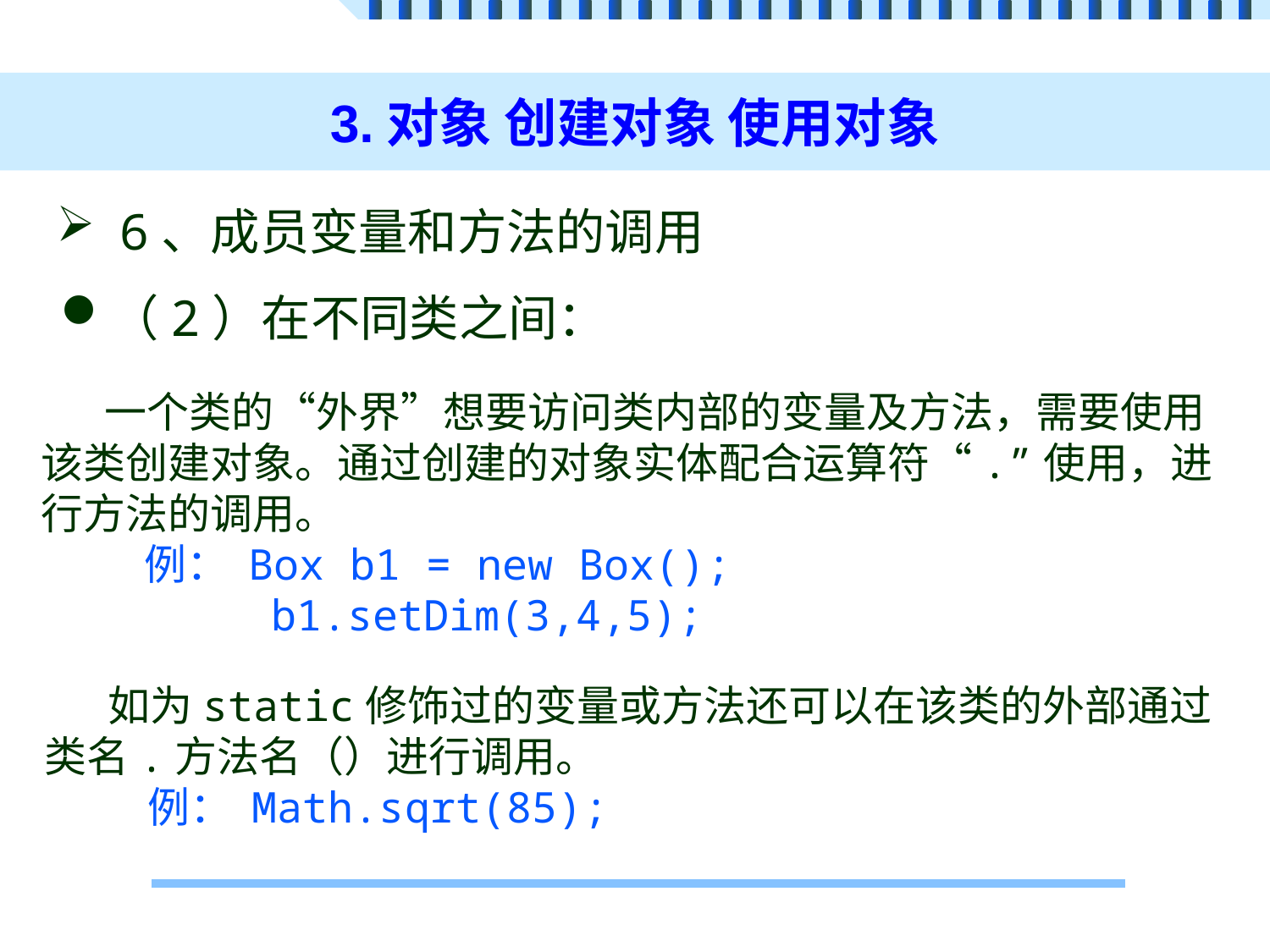

# 3.对象 创建对象 使用对象
6、成员变量和方法的调用
（2）在不同类之间：
一个类的“外界”想要访问类内部的变量及方法，需要使用该类创建对象。通过创建的对象实体配合运算符“.”使用，进行方法的调用。
例： Box b1 = new Box();
     b1.setDim(3,4,5);
如为static修饰过的变量或方法还可以在该类的外部通过类名.方法名（）进行调用。
例： Math.sqrt(85);